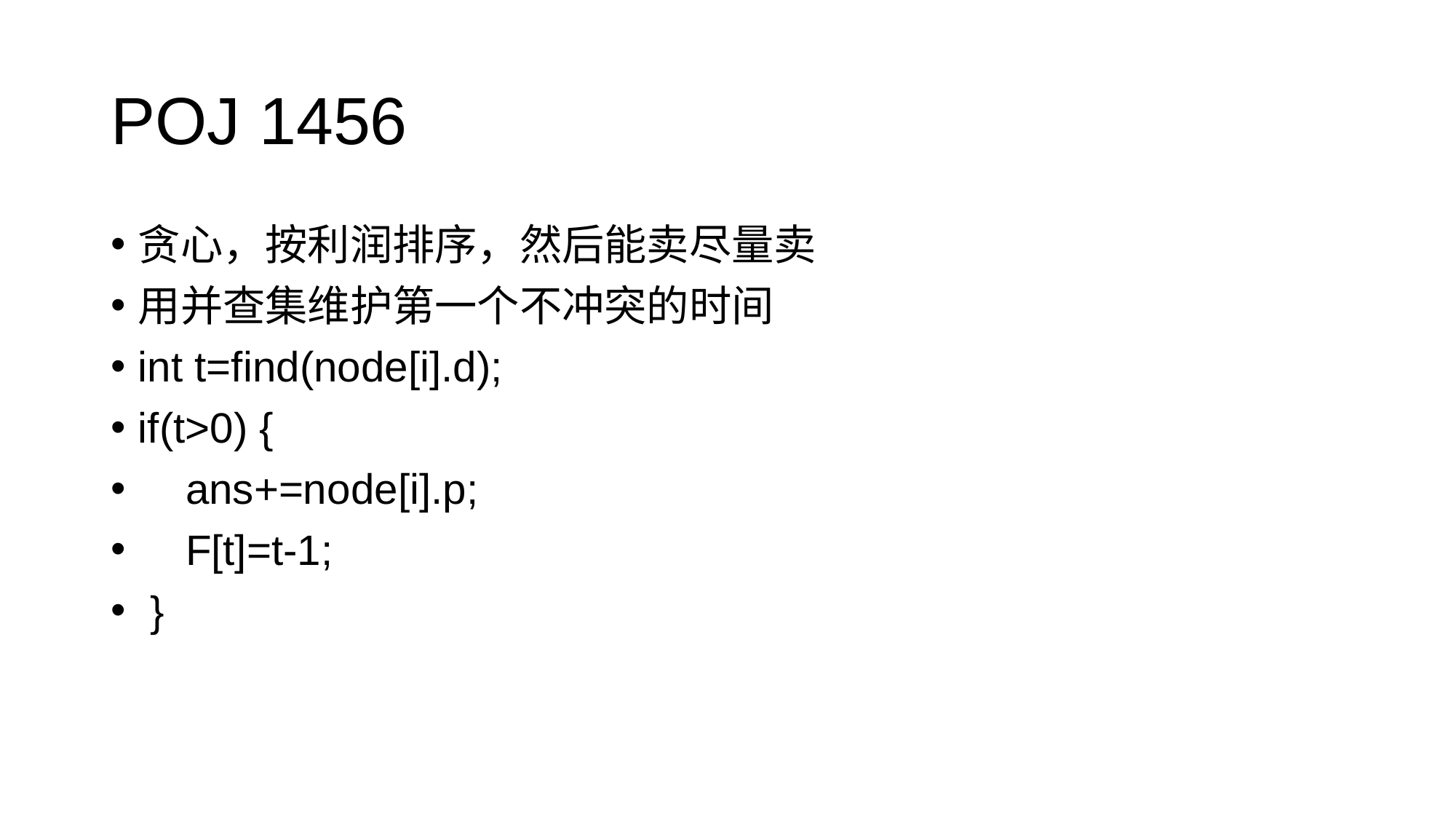

# POJ 1456
贪心，按利润排序，然后能卖尽量卖
用并查集维护第一个不冲突的时间
int t=find(node[i].d);
if(t>0) {
    ans+=node[i].p;
    F[t]=t-1;
 }